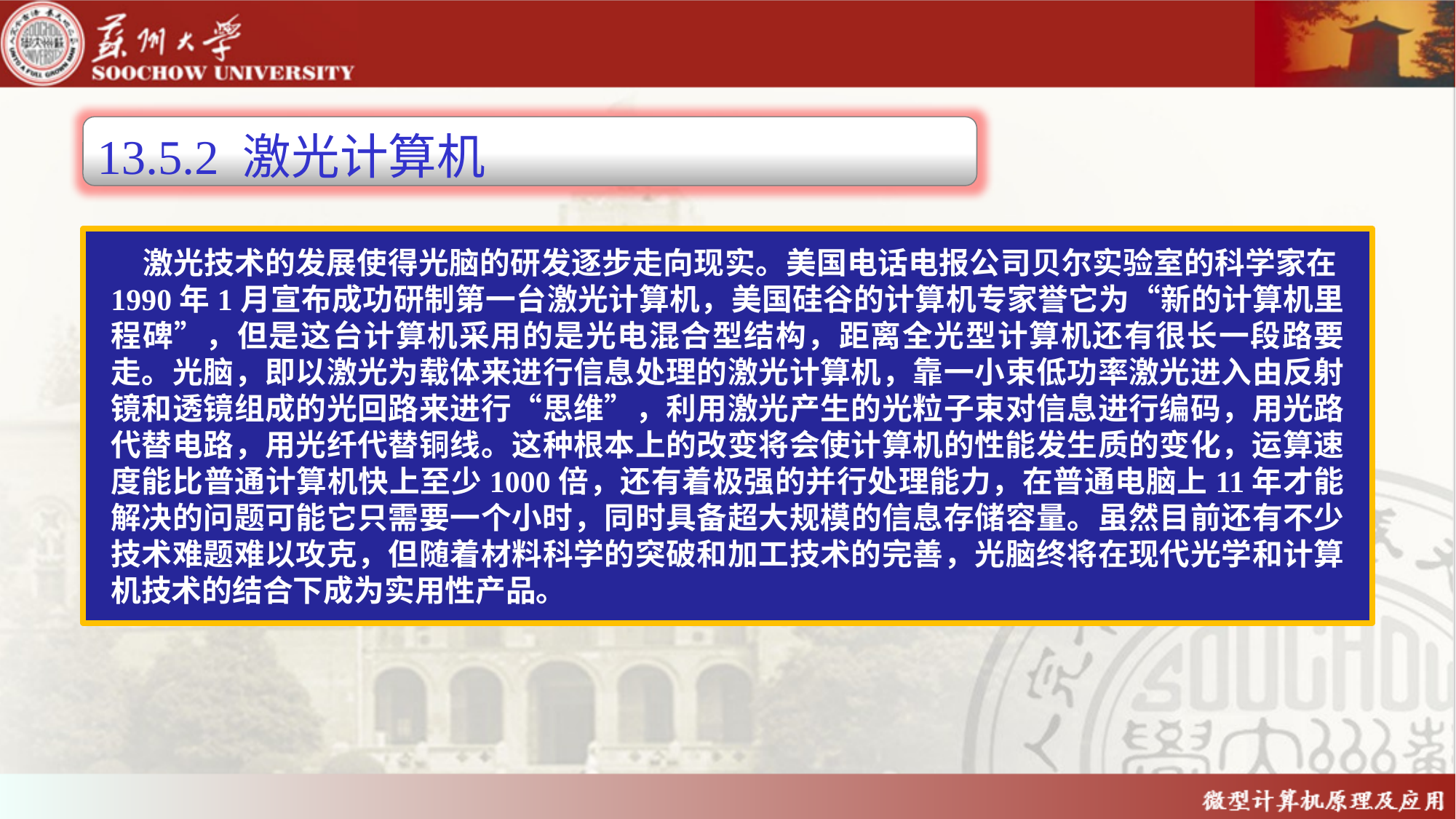

13.5.2 激光计算机
激光技术的发展使得光脑的研发逐步走向现实。美国电话电报公司贝尔实验室的科学家在1990年1月宣布成功研制第一台激光计算机，美国硅谷的计算机专家誉它为“新的计算机里程碑”，但是这台计算机采用的是光电混合型结构，距离全光型计算机还有很长一段路要走。光脑，即以激光为载体来进行信息处理的激光计算机，靠一小束低功率激光进入由反射镜和透镜组成的光回路来进行“思维”，利用激光产生的光粒子束对信息进行编码，用光路代替电路，用光纤代替铜线。这种根本上的改变将会使计算机的性能发生质的变化，运算速度能比普通计算机快上至少1000倍，还有着极强的并行处理能力，在普通电脑上11年才能解决的问题可能它只需要一个小时，同时具备超大规模的信息存储容量。虽然目前还有不少技术难题难以攻克，但随着材料科学的突破和加工技术的完善，光脑终将在现代光学和计算机技术的结合下成为实用性产品。